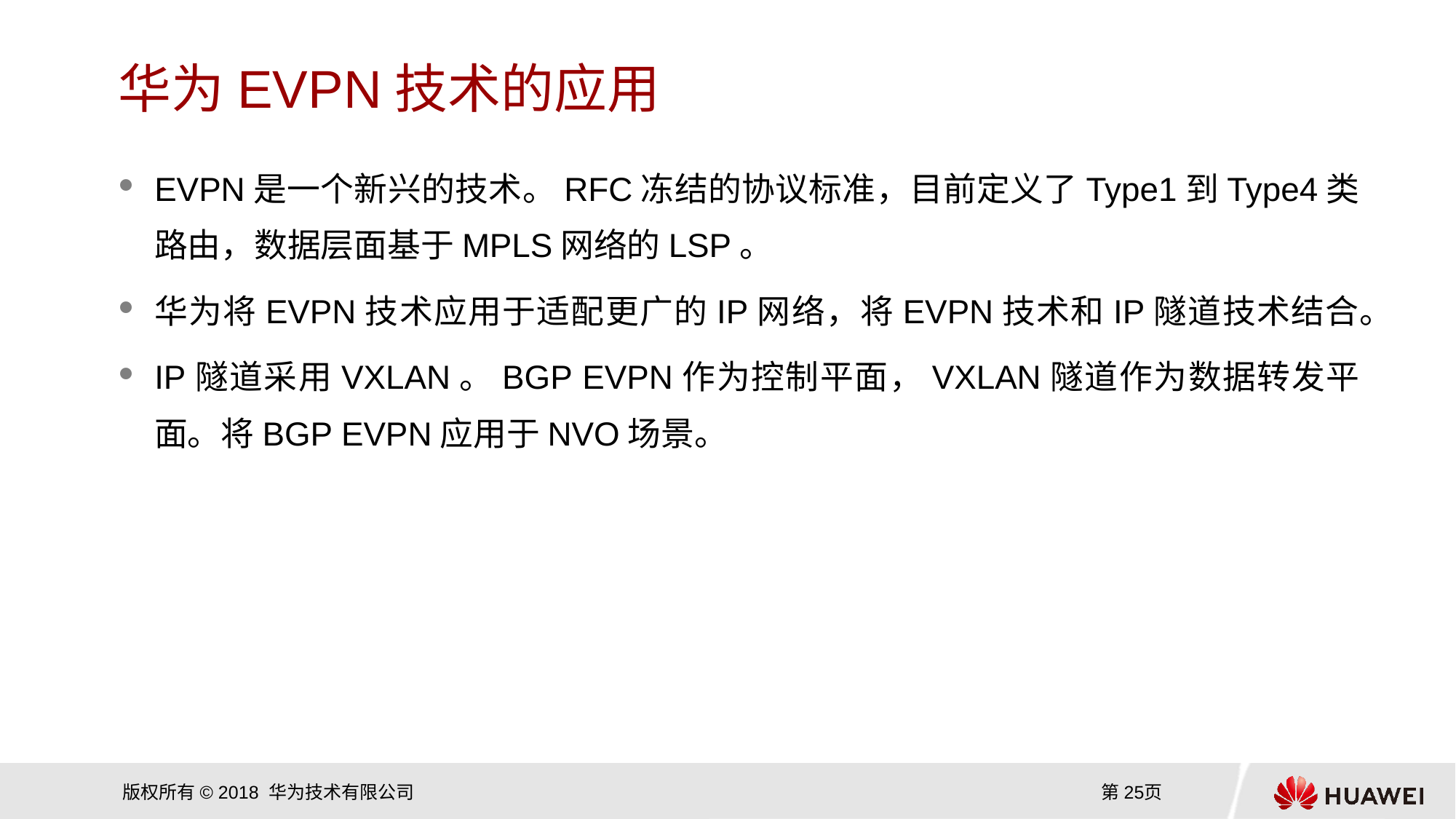

# 华为EVPN技术的应用
EVPN是一个新兴的技术。RFC冻结的协议标准，目前定义了Type1到Type4类路由，数据层面基于MPLS网络的LSP。
华为将EVPN技术应用于适配更广的IP网络，将EVPN技术和IP隧道技术结合。
IP隧道采用VXLAN。BGP EVPN作为控制平面，VXLAN隧道作为数据转发平面。将BGP EVPN应用于NVO场景。